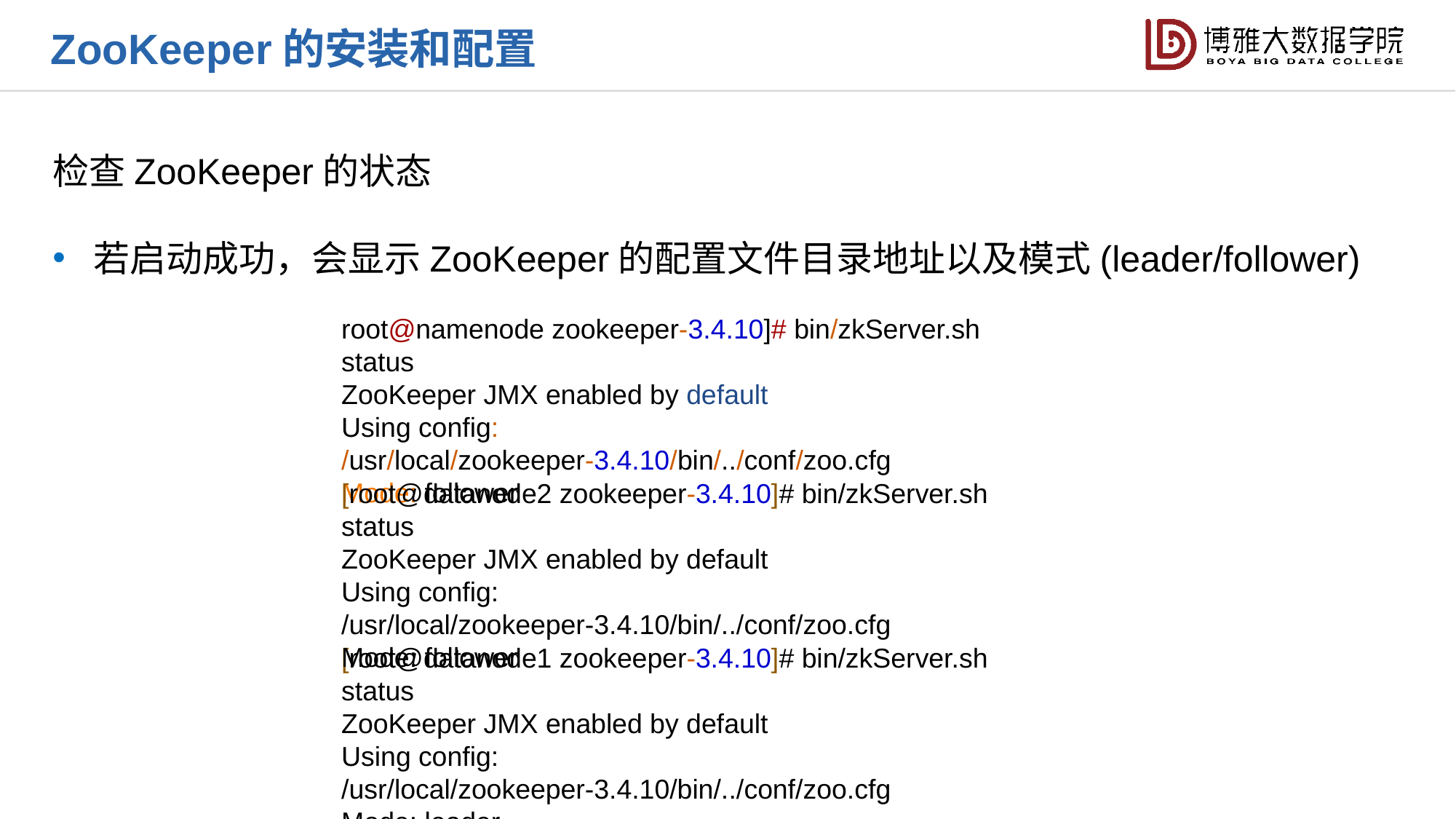

ZooKeeper的安装和配置
检查ZooKeeper的状态

若启动成功，会显示ZooKeeper的配置文件目录地址以及模式(leader/follower)

root@namenode zookeeper-3.4.10]# bin/zkServer.sh status
ZooKeeper JMX enabled by default
Using config: /usr/local/zookeeper-3.4.10/bin/../conf/zoo.cfg
Mode: follower
[root@datanode2 zookeeper-3.4.10]# bin/zkServer.sh status
ZooKeeper JMX enabled by default
Using config: /usr/local/zookeeper-3.4.10/bin/../conf/zoo.cfg
Mode: follower
[root@datanode1 zookeeper-3.4.10]# bin/zkServer.sh status
ZooKeeper JMX enabled by default
Using config: /usr/local/zookeeper-3.4.10/bin/../conf/zoo.cfg
Mode: leader